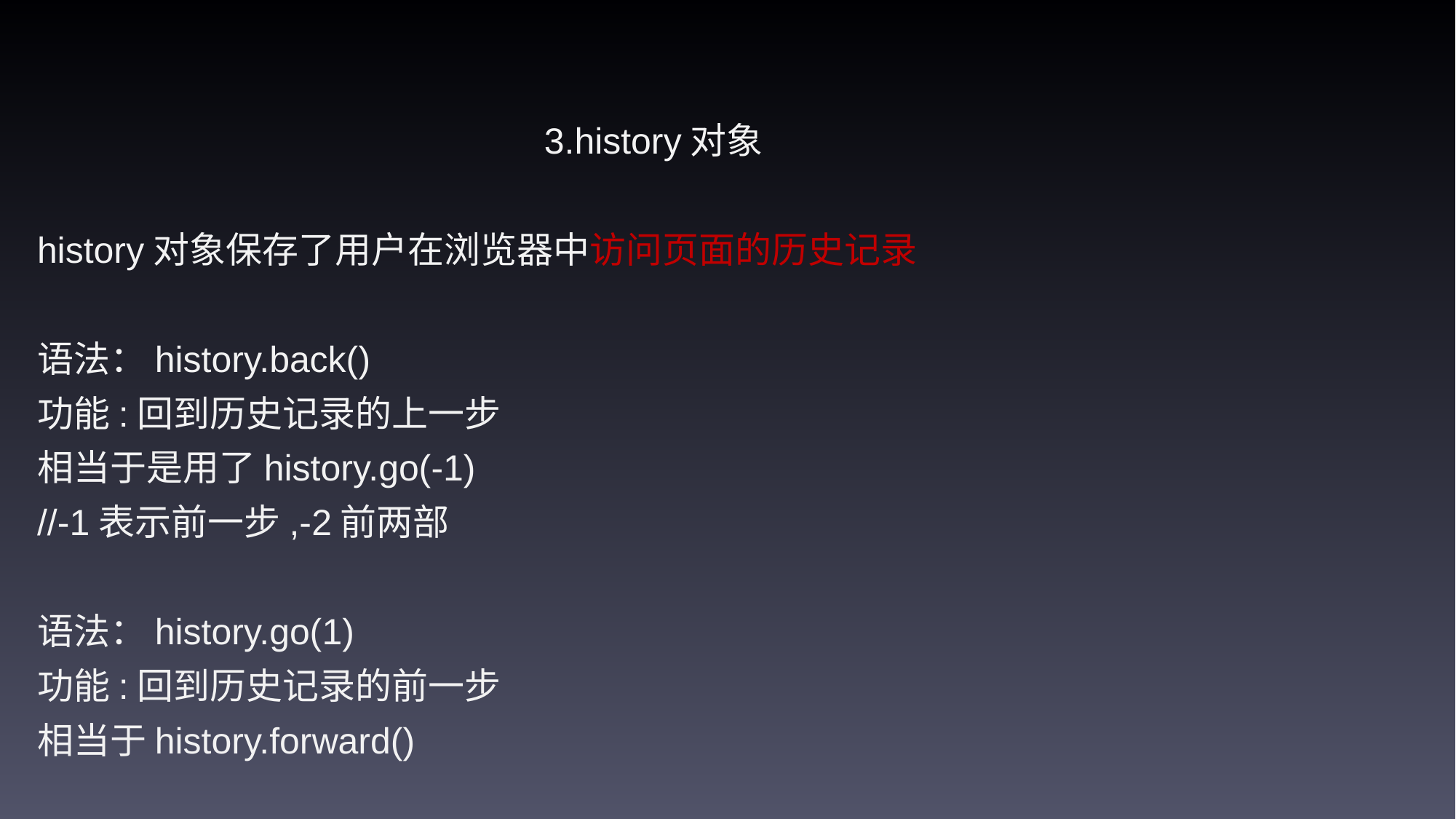

3.history对象

history对象保存了用户在浏览器中访问页面的历史记录

语法：history.back()
功能:回到历史记录的上一步
相当于是用了history.go(-1)
//-1表示前一步,-2前两部

语法：history.go(1)
功能:回到历史记录的前一步
相当于history.forward()